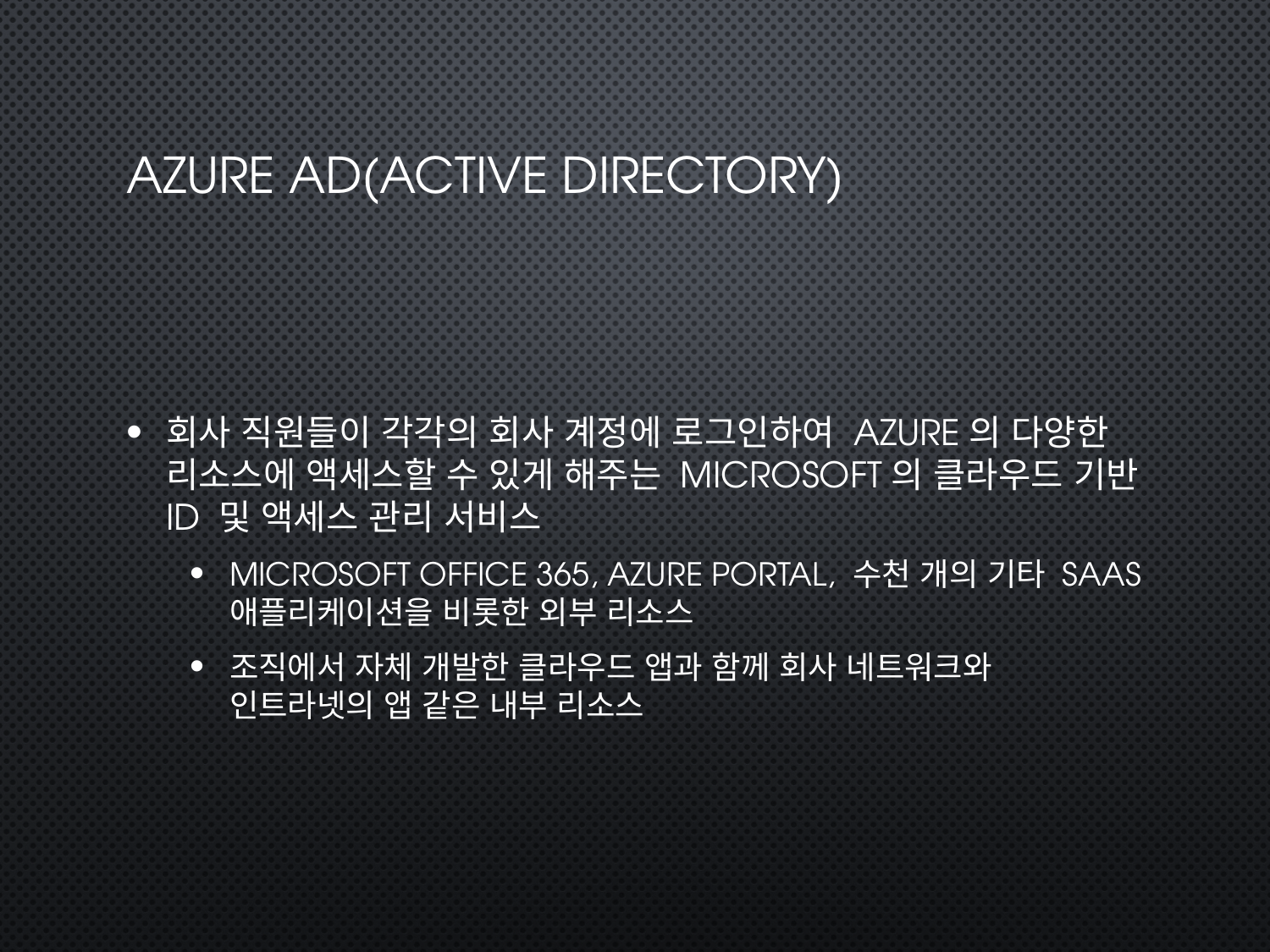

# Azure AD(Active Directory)
회사 직원들이 각각의 회사 계정에 로그인하여 Azure의 다양한 리소스에 액세스할 수 있게 해주는 Microsoft의 클라우드 기반 ID 및 액세스 관리 서비스
Microsoft Office 365, Azure Portal, 수천 개의 기타 SaaS 애플리케이션을 비롯한 외부 리소스
조직에서 자체 개발한 클라우드 앱과 함께 회사 네트워크와 인트라넷의 앱 같은 내부 리소스